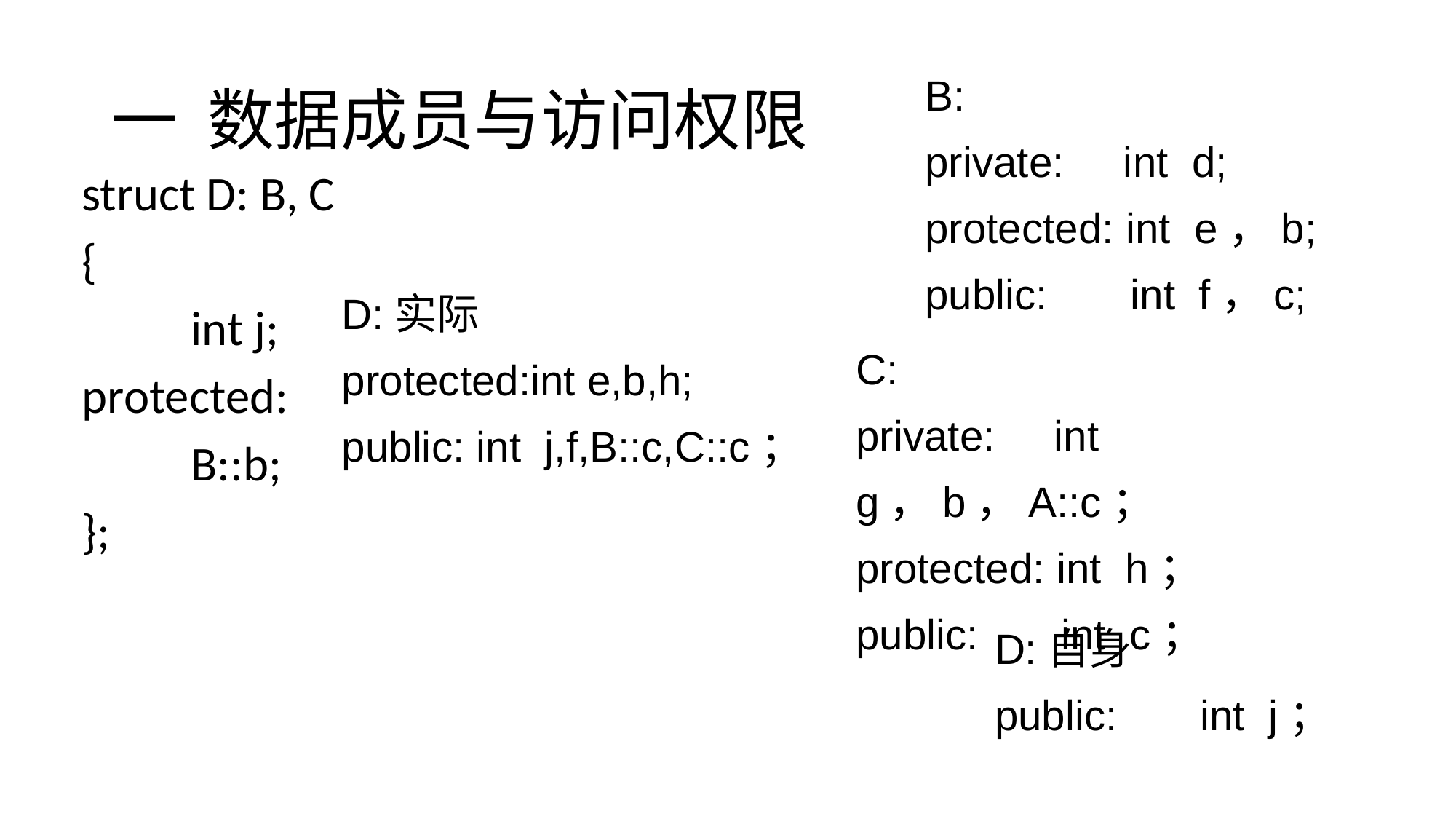

# 一  数据成员与访问权限
B:
private:     int  d;
protected: int  e，b;
public:       int  f，c;
struct D: B, C
{
	int j;
protected:
	B::b;
};
D:实际
protected:int e,b,h;
public: int  j,f,B::c,C::c；
C:
private:     int  g，b，A::c；
protected: int  h；
public:       int  c；
D:自身
public:       int  j；